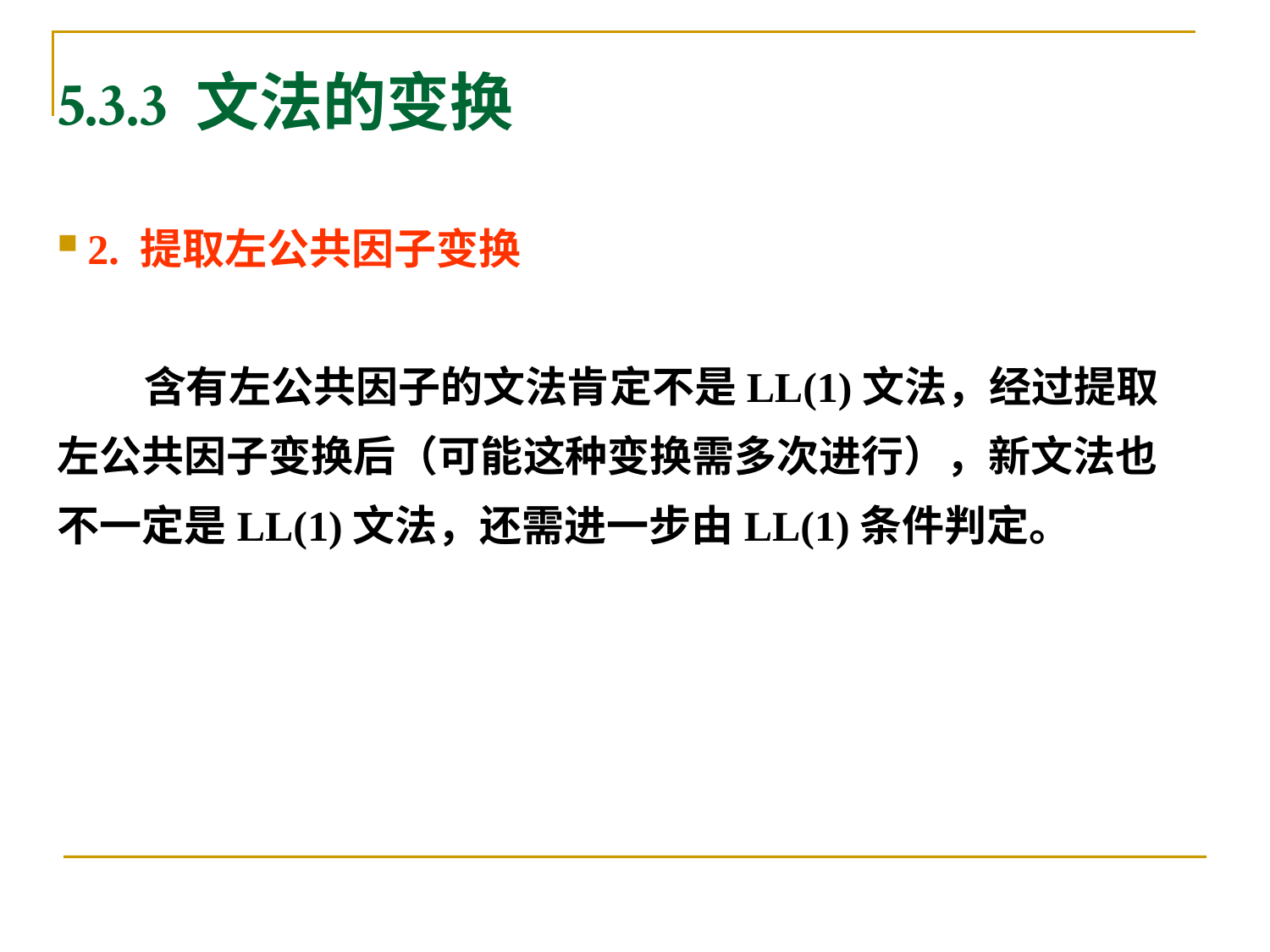

# 5.3.3 文法的变换

2. 提取左公共因子变换

        含有左公共因子的文法肯定不是LL(1)文法，经过提取
左公共因子变换后（可能这种变换需多次进行），新文法也
不一定是LL(1)文法，还需进一步由LL(1)条件判定。
77